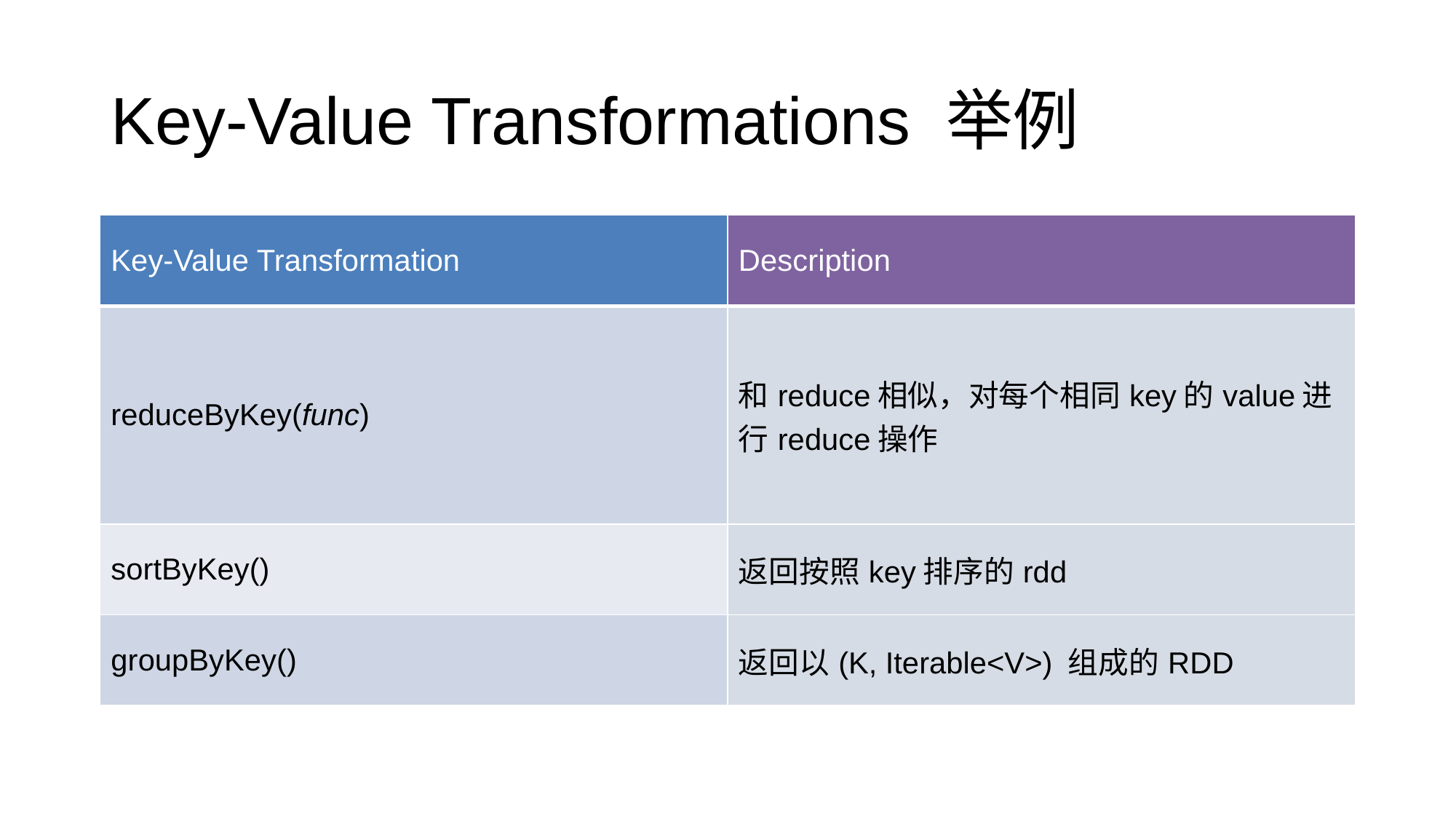

# Key-Value Transformations 举例
| Key-Value Transformation | Description |
| --- | --- |
| reduceByKey(func) | 和reduce相似，对每个相同key的value进行reduce操作 |
| sortByKey() | 返回按照key排序的rdd |
| groupByKey() | 返回以(K, Iterable<V>) 组成的RDD |